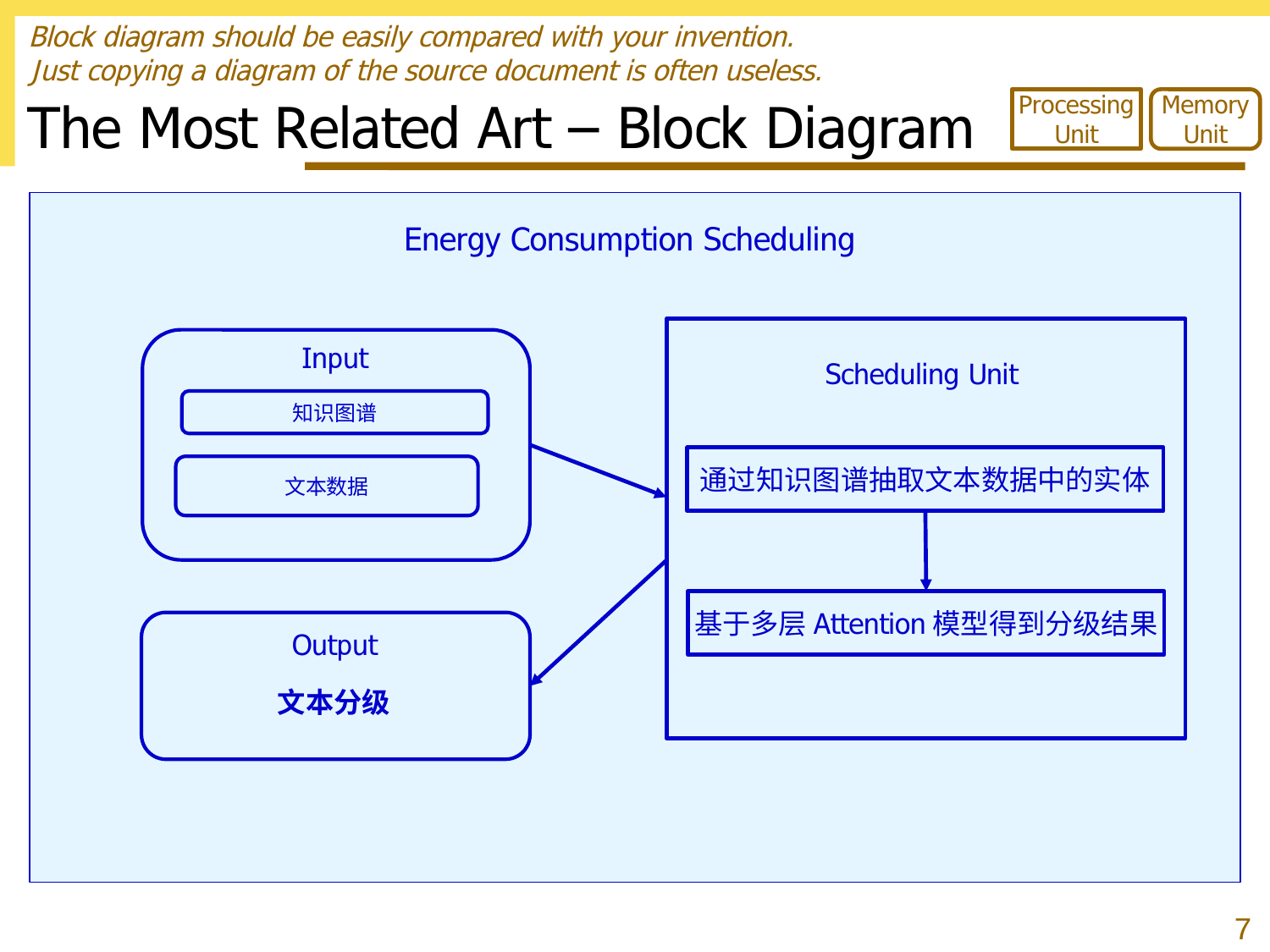

Block diagram should be easily compared with your invention.
Just copying a diagram of the source document is often useless.
# The Most Related Art – Block Diagram
Processing
Unit
Memory
Unit

Energy Consumption Scheduling

Input
Scheduling Unit
知识图谱
通过知识图谱抽取文本数据中的实体
文本数据
基于多层Attention模型得到分级结果

Output
文本分级
7